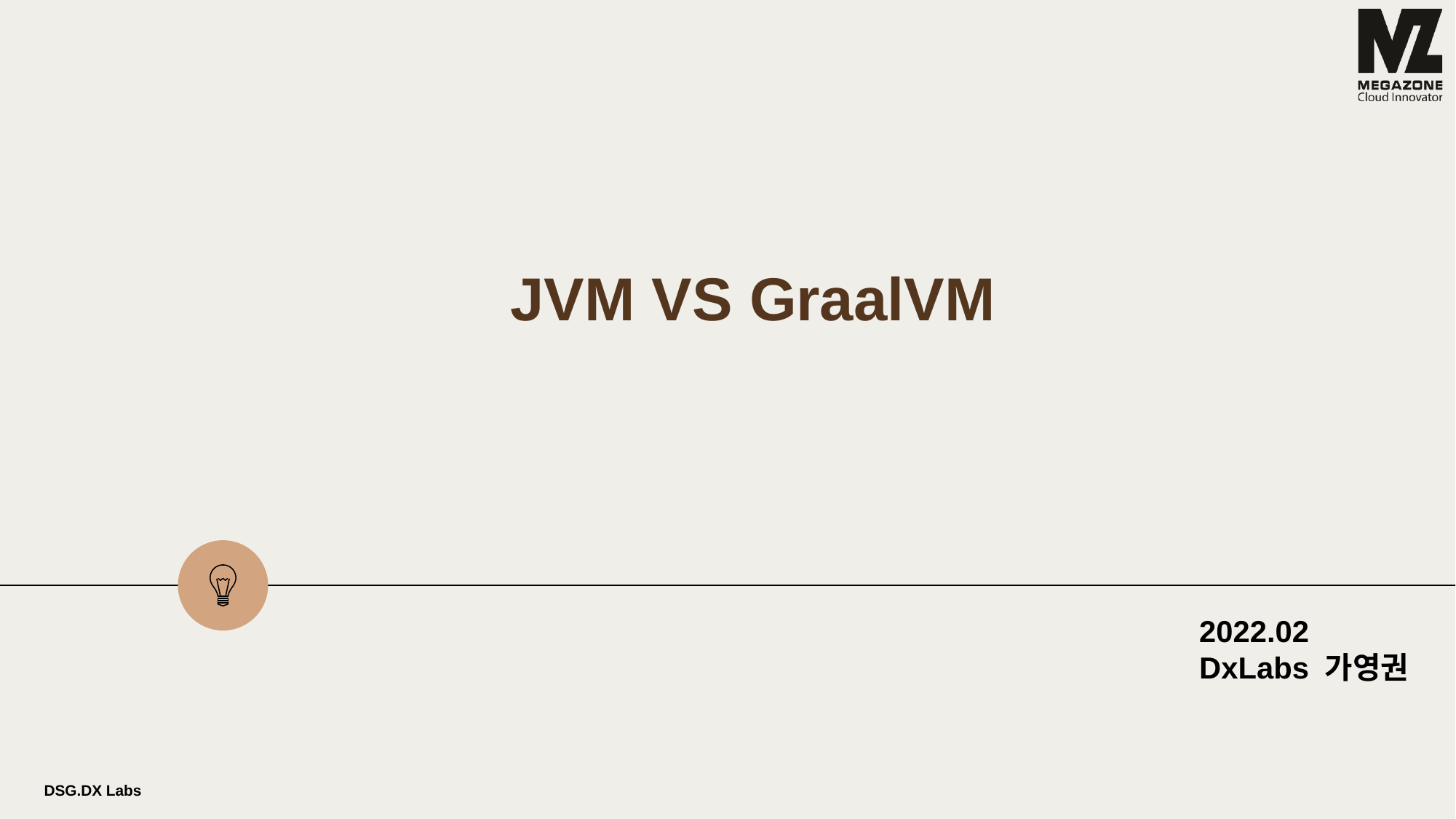

# JVM VS GraalVM
2022.02
DxLabs 가영권